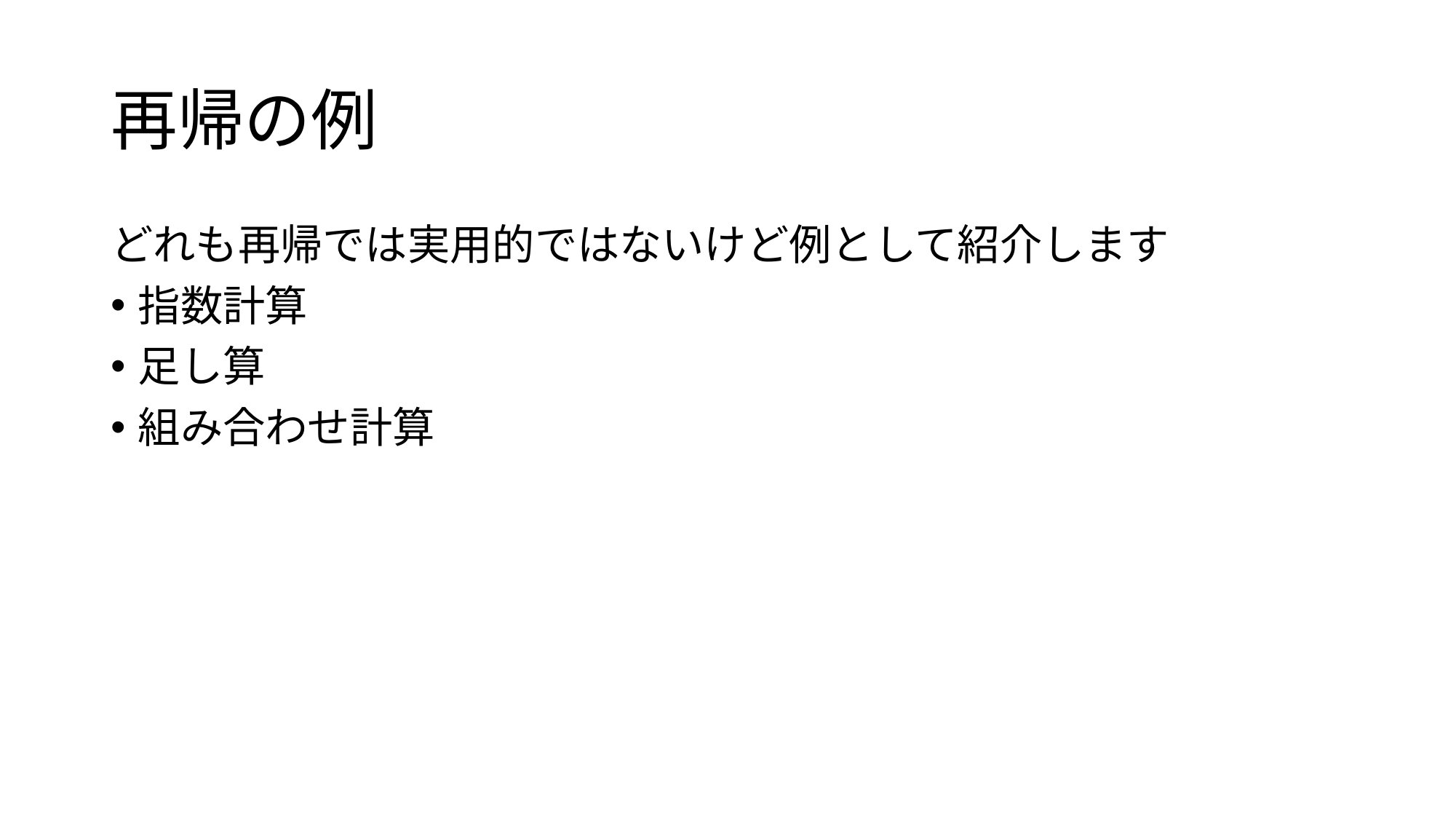

# 再帰の例
どれも再帰では実用的ではないけど例として紹介します
指数計算
足し算
組み合わせ計算